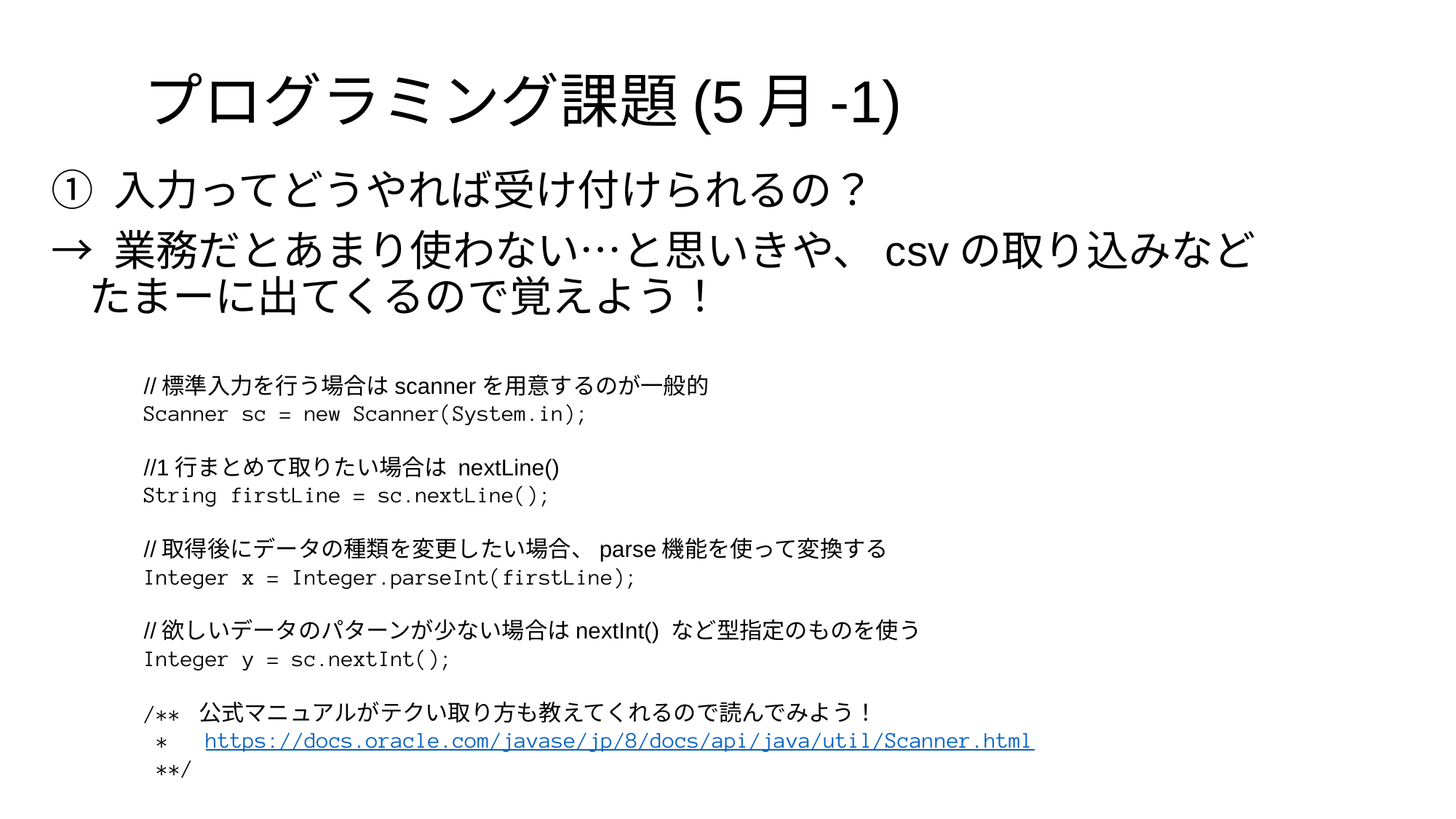

# プログラミング課題(5月-1)
① 入力ってどうやれば受け付けられるの？
→ 業務だとあまり使わない…と思いきや、csvの取り込みなど
    たまーに出てくるので覚えよう！

//標準入力を行う場合はscannerを用意するのが一般的
Scanner sc = new Scanner(System.in);

//1行まとめて取りたい場合は nextLine()
String firstLine = sc.nextLine();

//取得後にデータの種類を変更したい場合、parse機能を使って変換する
Integer x = Integer.parseInt(firstLine);

//欲しいデータのパターンが少ない場合はnextInt() など型指定のものを使う
Integer y = sc.nextInt();

/** 公式マニュアルがテクい取り方も教えてくれるので読んでみよう！
 *   https://docs.oracle.com/javase/jp/8/docs/api/java/util/Scanner.html
 **/